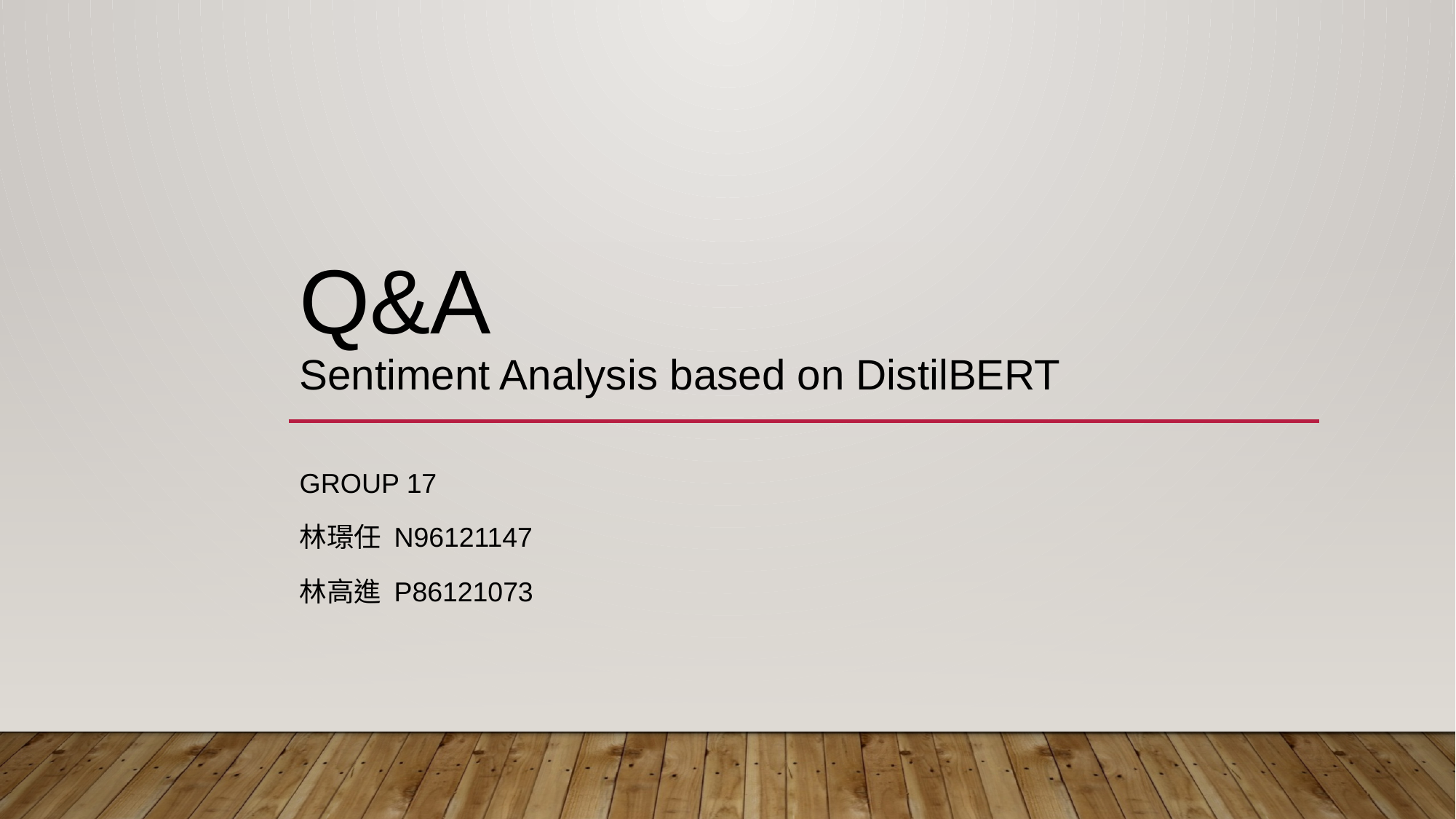

# Q&A Sentiment Analysis based on DistilBERT
Group 17
林璟任 N96121147
林高進 P86121073